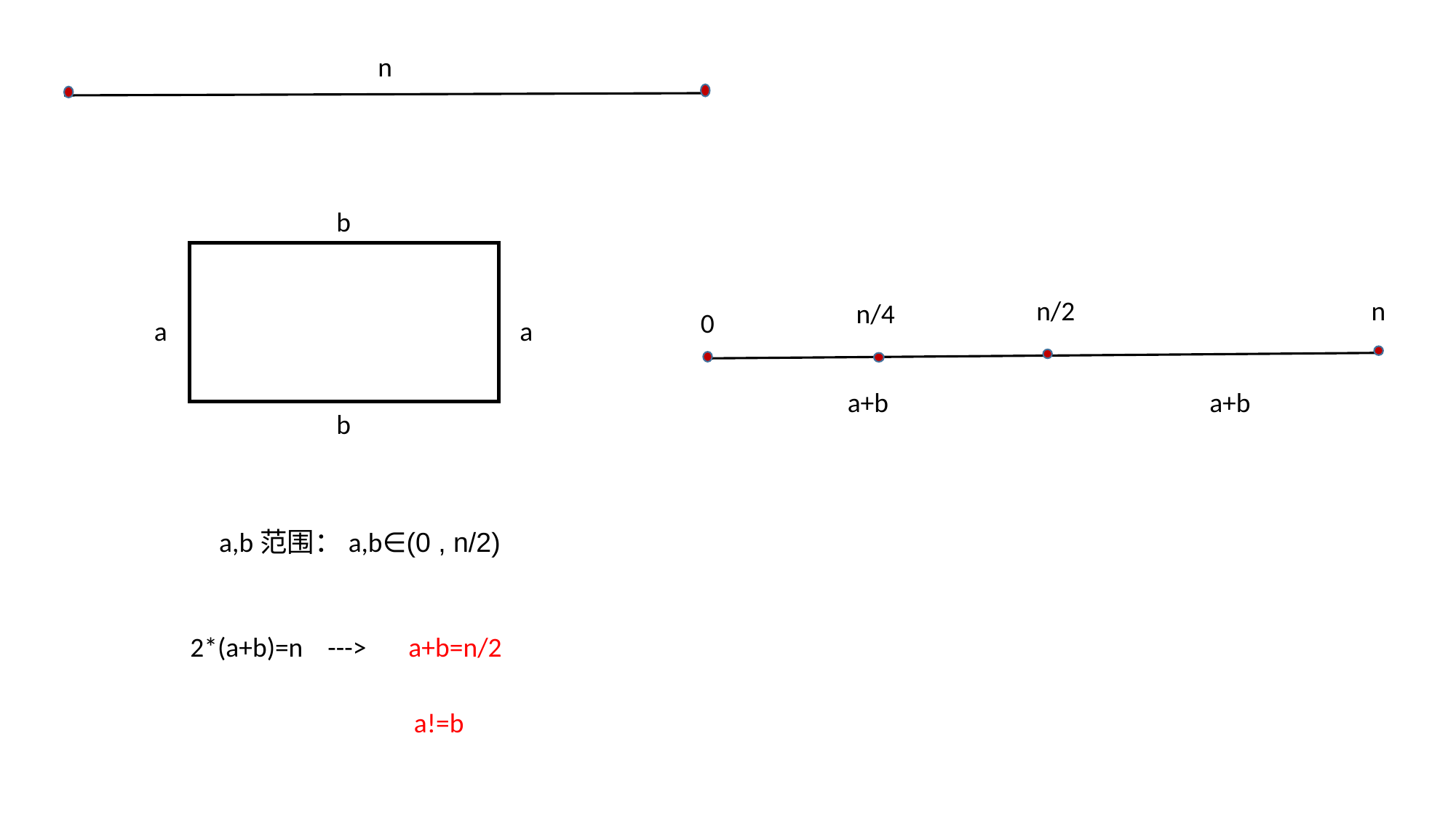

n

b

n/2
n
n/4
0
a
a

a+b
a+b
b
a,b范围：a,b∈(0 , n/2)
2*(a+b)=n    --->	a+b=n/2
a!=b